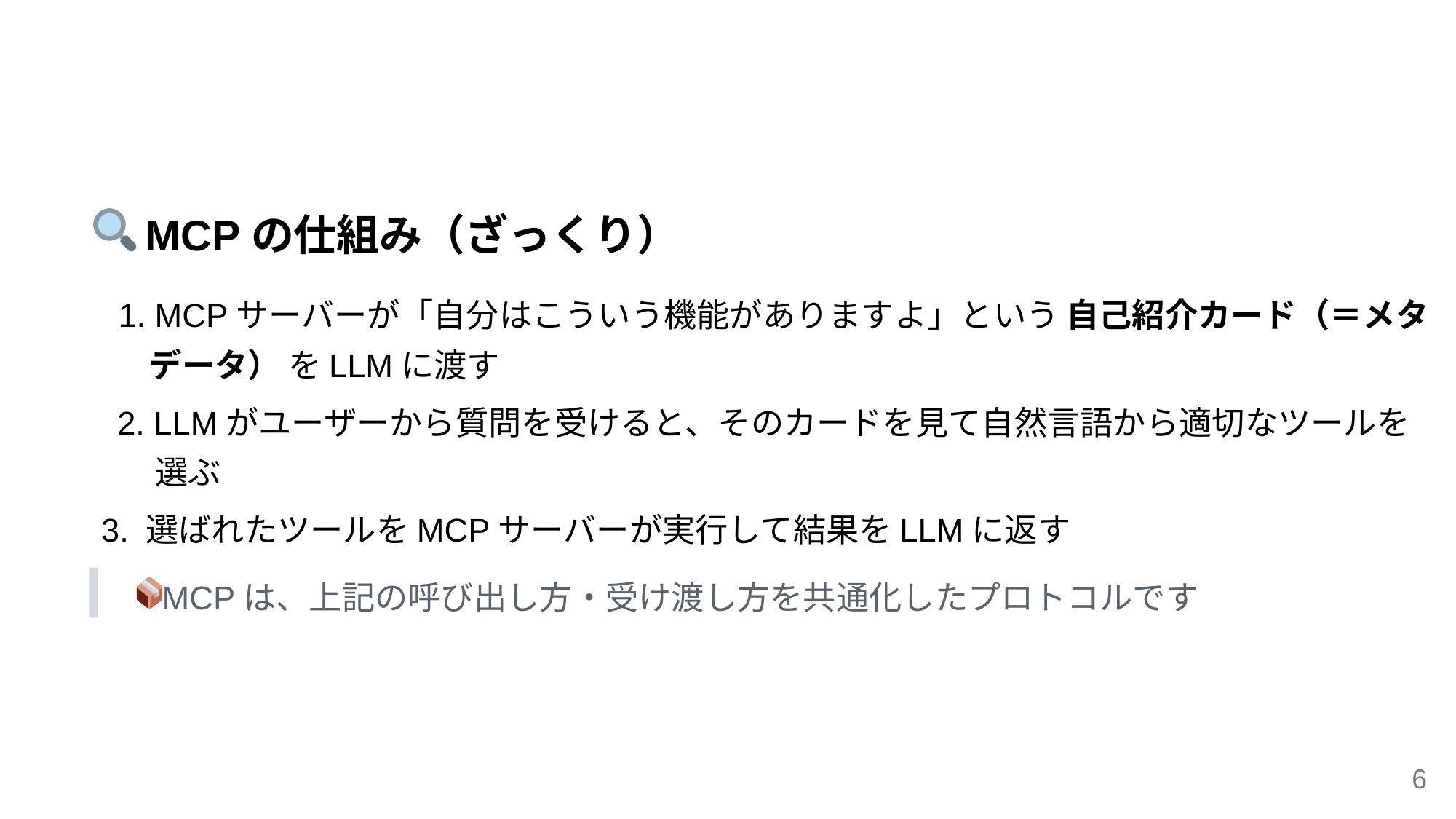

MCPの仕組み（ざっくり）

1. MCPサーバーが「自分はこういう機能がありますよ」という 自己紹介カード（＝メタ
データ） をLLMに渡す
2. LLMがユーザーから質問を受けると、そのカードを見て自然言語から適切なツールを
選ぶ
3. 選ばれたツールをMCPサーバーが実行して結果をLLMに返す

 MCPは、上記の呼び出し方‧受け渡し方を共通化したプロトコルです

6